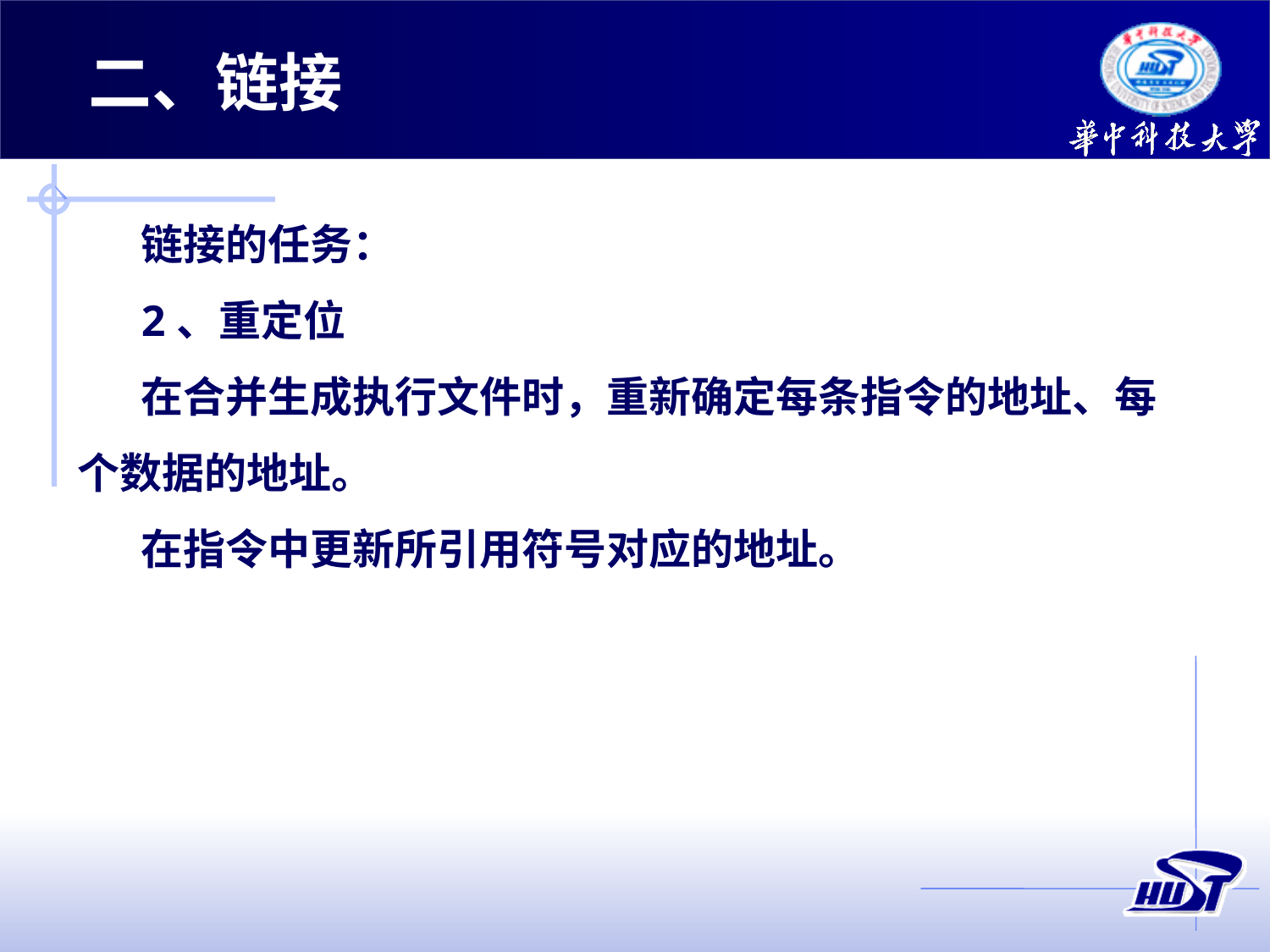

二、链接
链接的任务：
2、重定位
在合并生成执行文件时，重新确定每条指令的地址、每个数据的地址。
在指令中更新所引用符号对应的地址。